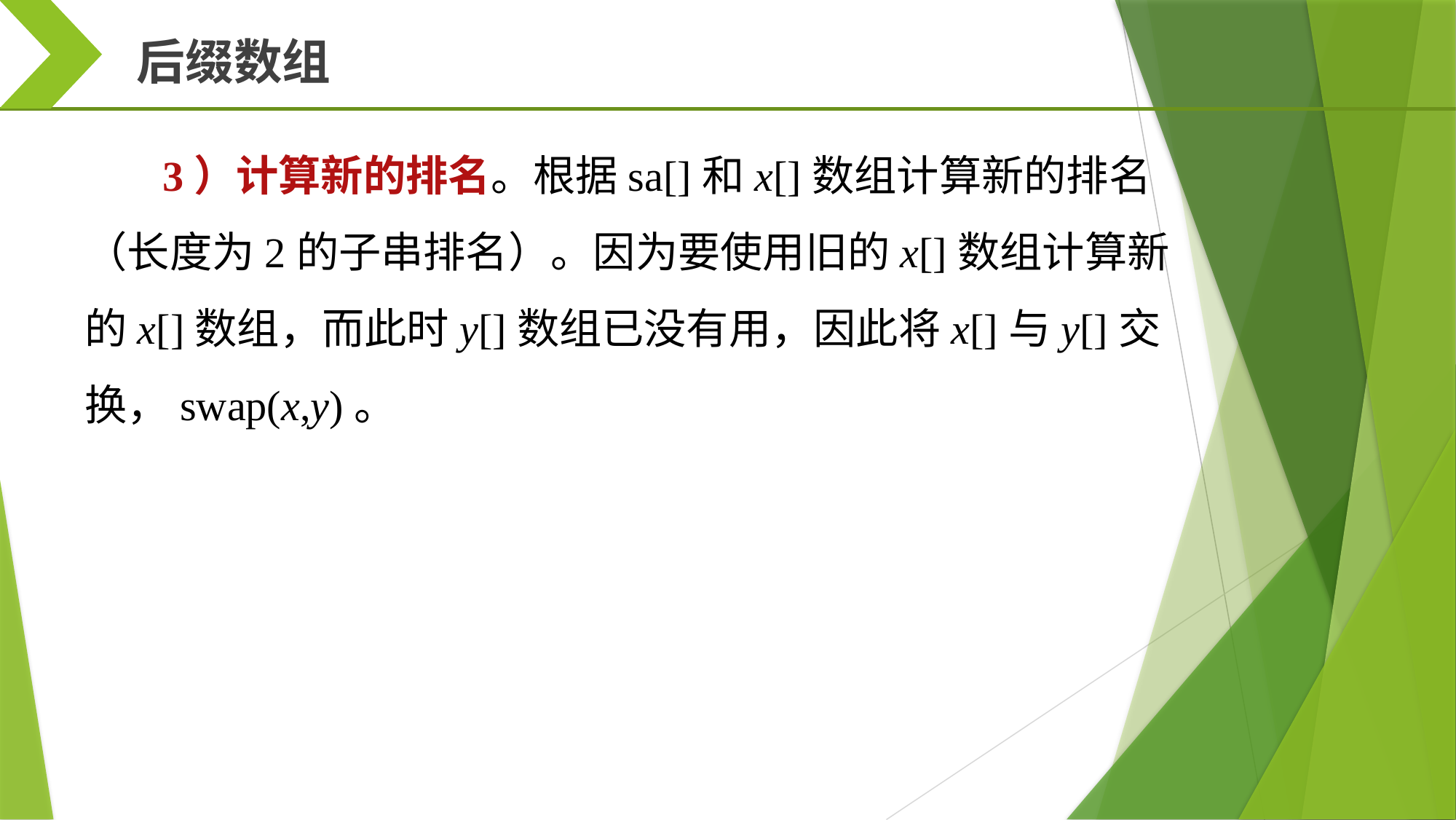

后缀数组
3）计算新的排名。根据sa[]和x[]数组计算新的排名（长度为2的子串排名）。因为要使用旧的x[]数组计算新的x[]数组，而此时y[]数组已没有用，因此将x[]与y[]交换，swap(x,y)。